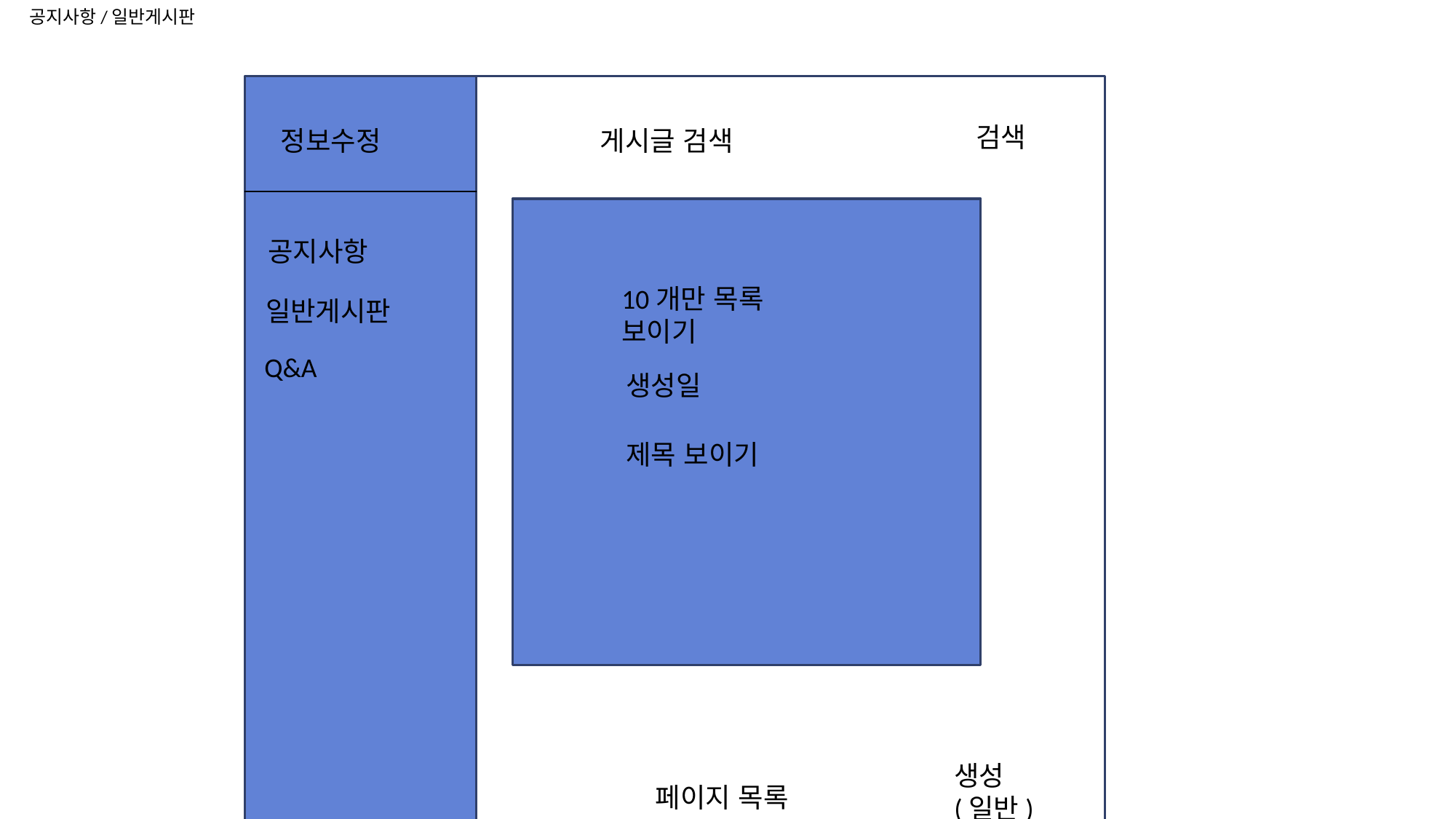

공지사항/일반게시판

검색
정보수정
게시글 검색

공지사항
10개만 목록 보이기
아이디
일반게시판
Q&A
생성일
비번
제목 보이기
생성(일반)
페이지 목록